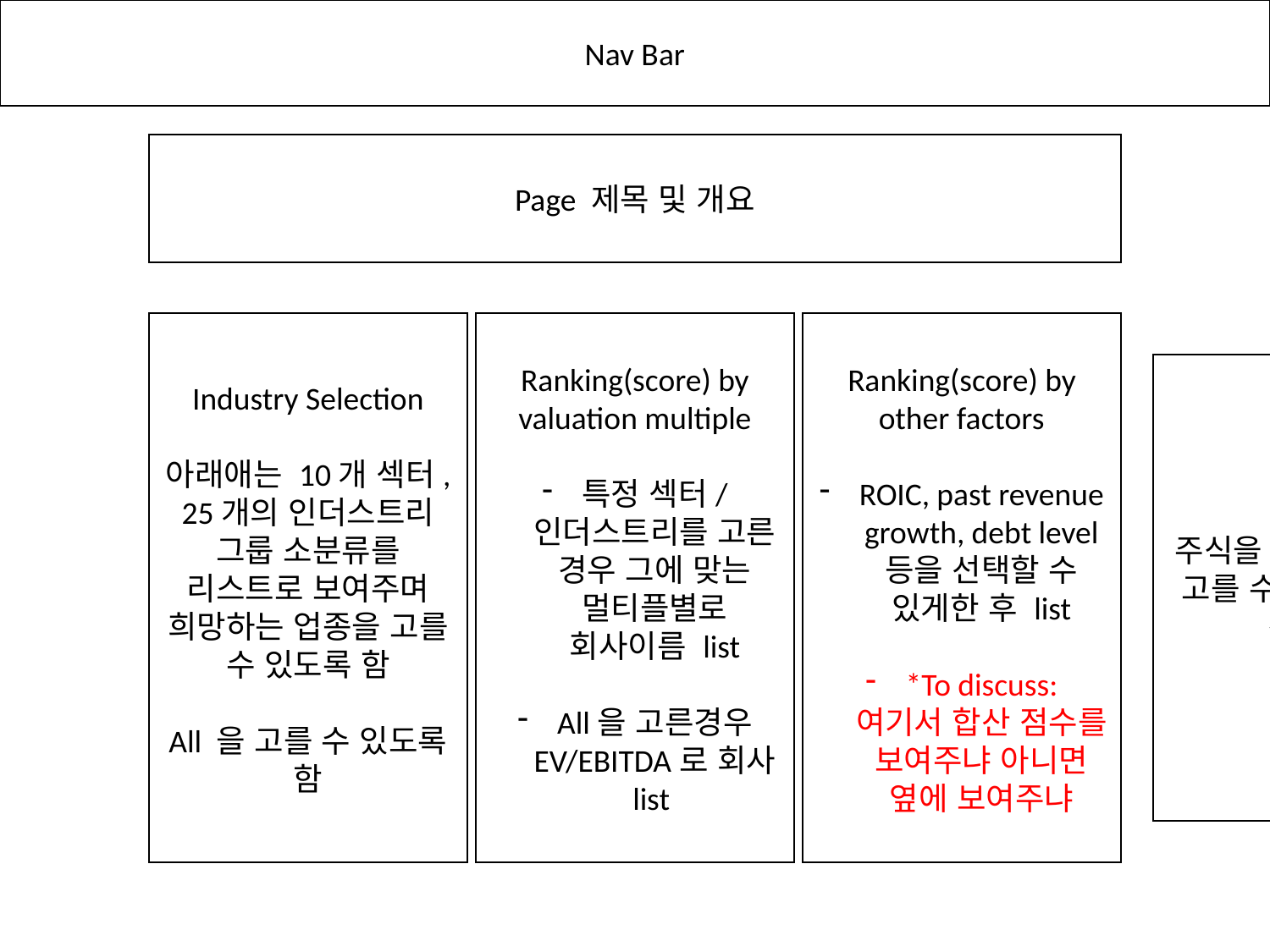

Nav Bar
Page 제목 및 개요
Stock Selection Page

-> get here by clicking on a button from the main page or from the nav bar
Industry Selection

아래애는 10개 섹터, 25개의 인더스트리 그룹 소분류를 리스트로 보여주며 희망하는 업종을 고를 수 있도록 함

All 을 고를 수 있도록 함
Ranking(score) by valuation multiple

특정 섹터/ 인더스트리를 고른 경우 그에 맞는 멀티플별로 회사이름 list

All을 고른경우 EV/EBITDA로 회사 list
Ranking(score) by other factors

ROIC, past revenue growth, debt level 등을 선택할 수 있게한 후 list

*To discuss: 여기서 합산 점수를 보여주냐 아니면 옆에 보여주냐
주식을 4개까지 고를 수 있게 할 것